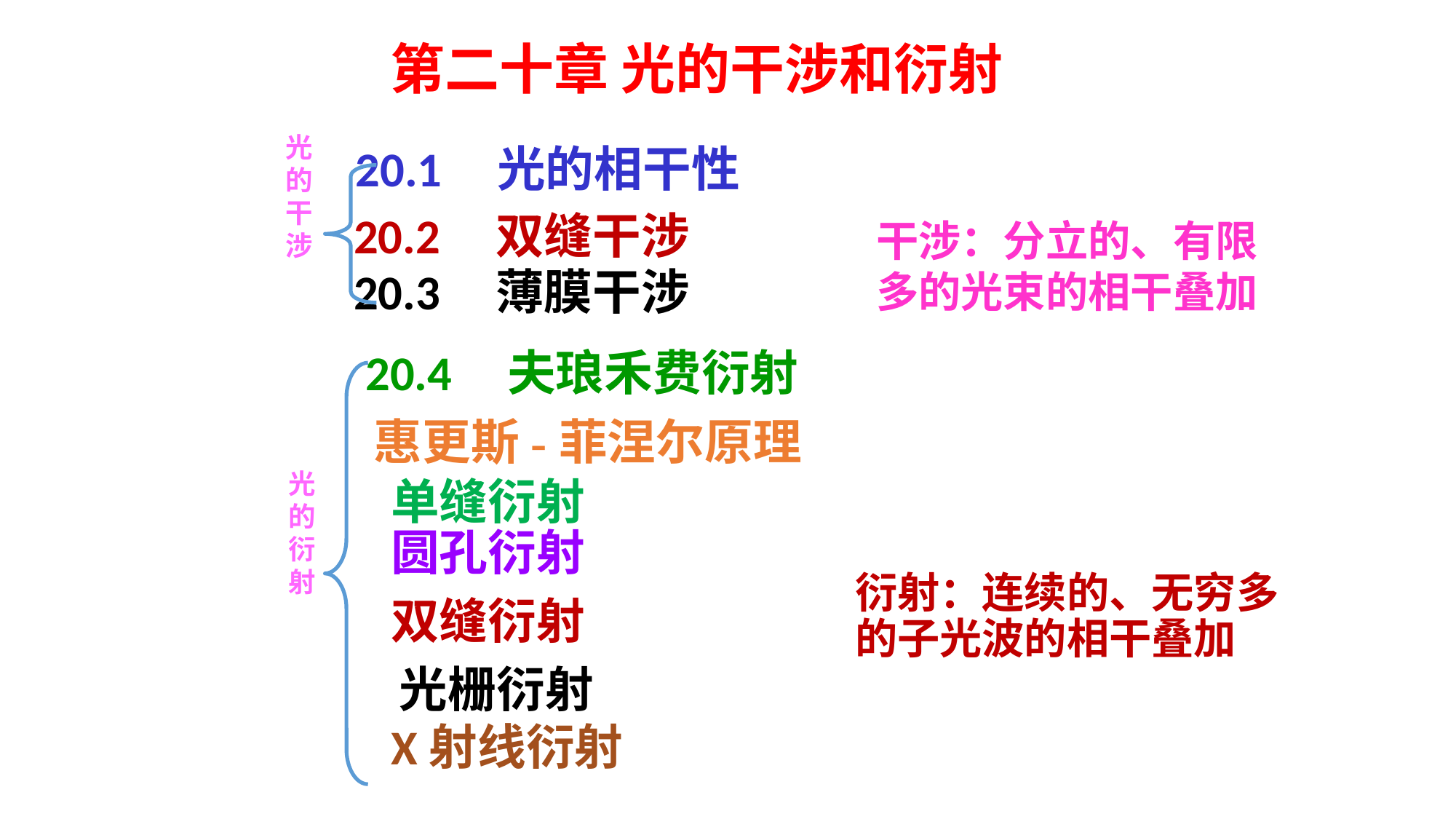

第二十章 光的干涉和衍射
光
的
干
涉
20.1    光的相干性

20.2    双缝干涉
干涉：分立的、有限多的光束的相干叠加
20.3    薄膜干涉
20.4    夫琅禾费衍射

惠更斯-菲涅尔原理
光
的
衍射
单缝衍射
圆孔衍射
衍射：连续的、无穷多的子光波的相干叠加
双缝衍射
光栅衍射
X射线衍射